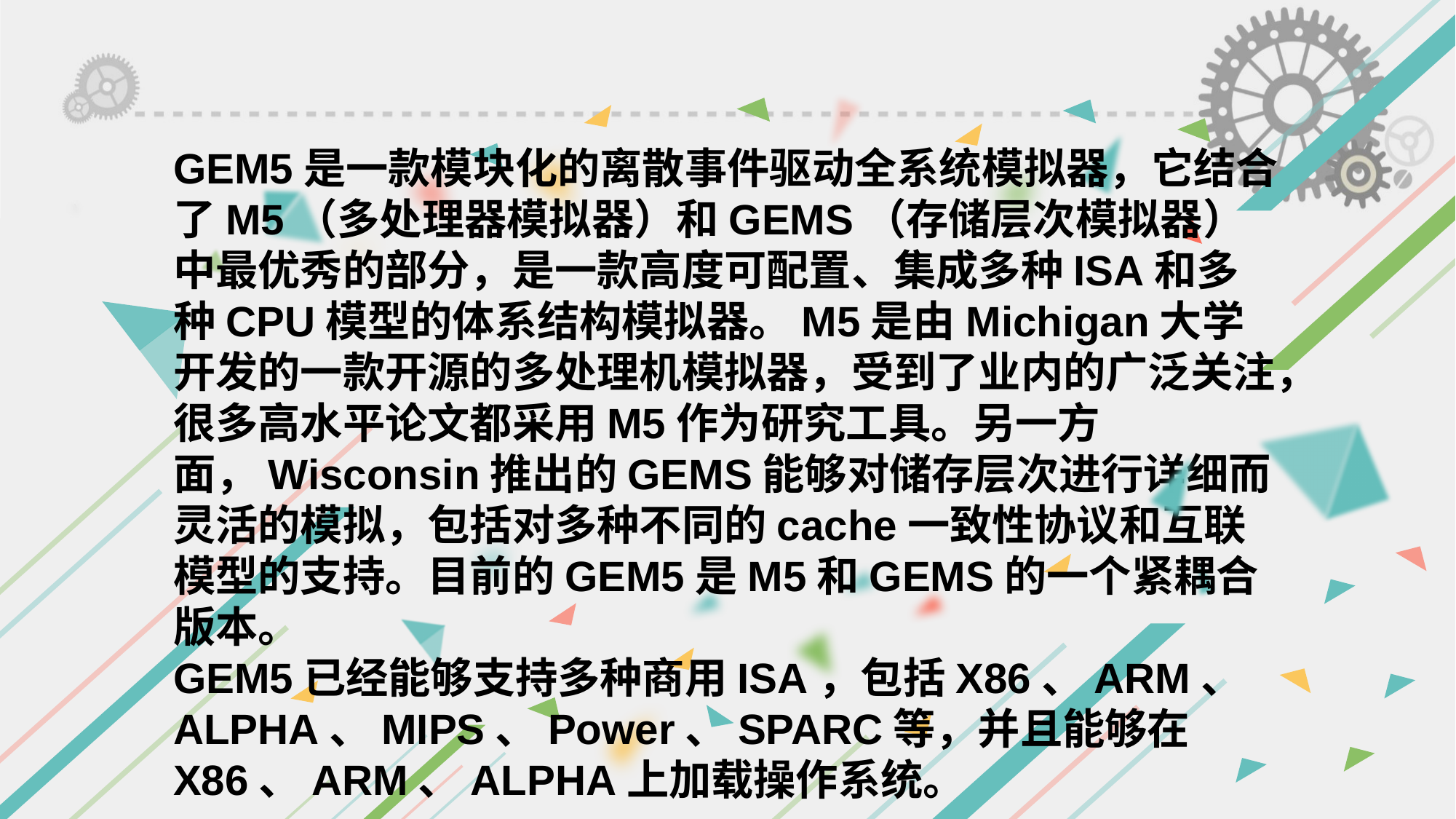

GEM5是一款模块化的离散事件驱动全系统模拟器，它结合了M5（多处理器模拟器）和GEMS（存储层次模拟器）中最优秀的部分，是一款高度可配置、集成多种ISA和多种CPU模型的体系结构模拟器。M5是由Michigan大学开发的一款开源的多处理机模拟器，受到了业内的广泛关注，很多高水平论文都采用M5作为研究工具。另一方面，Wisconsin推出的GEMS能够对储存层次进行详细而灵活的模拟，包括对多种不同的cache一致性协议和互联模型的支持。目前的GEM5是M5和GEMS的一个紧耦合版本。
GEM5已经能够支持多种商用ISA，包括X86、ARM、ALPHA、MIPS、Power、SPARC等，并且能够在X86、ARM、ALPHA上加载操作系统。